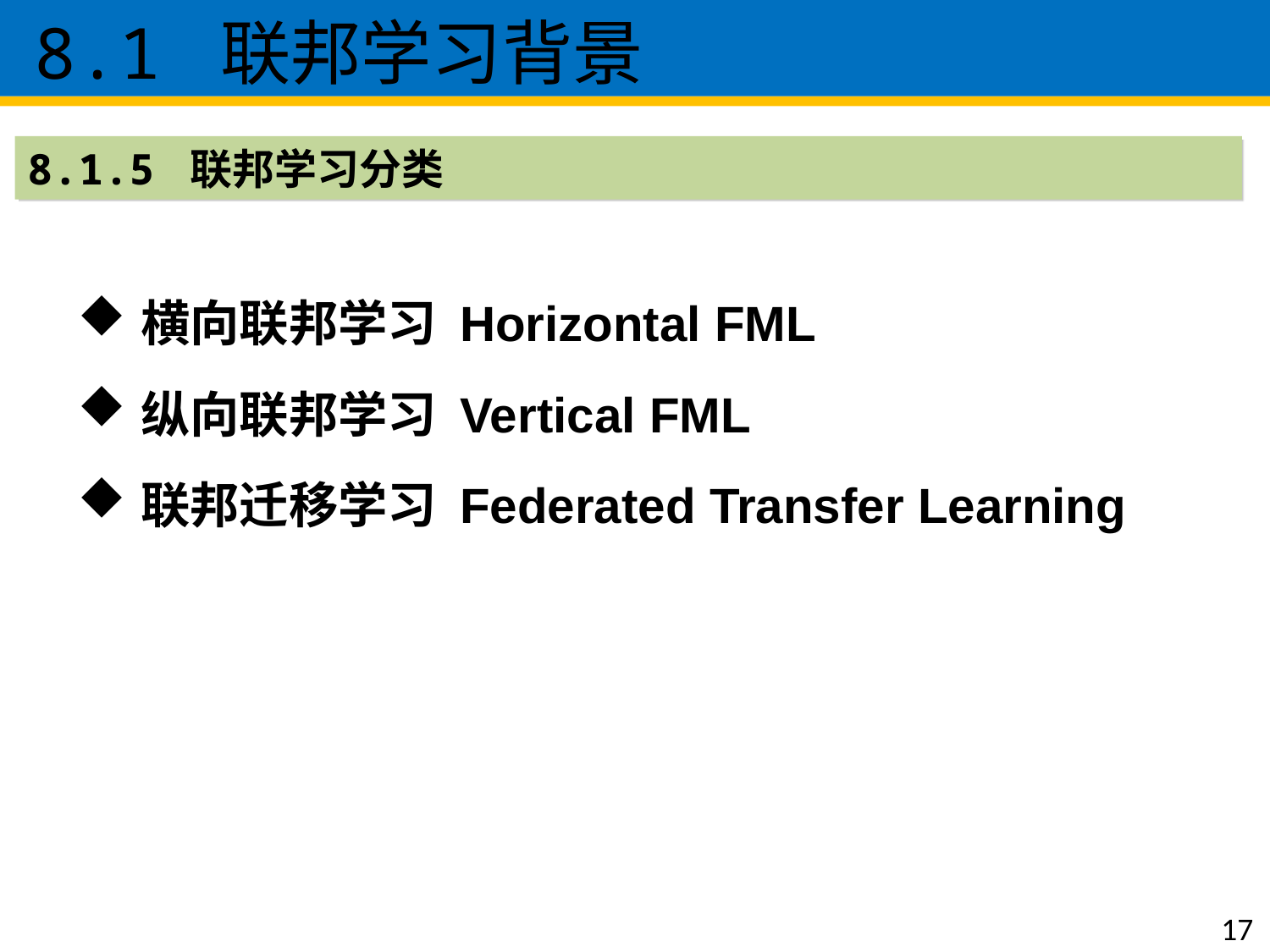

8.1 联邦学习背景
8.1.5 联邦学习分类
横向联邦学习 Horizontal FML
纵向联邦学习 Vertical FML
联邦迁移学习 Federated Transfer Learning

发布
17